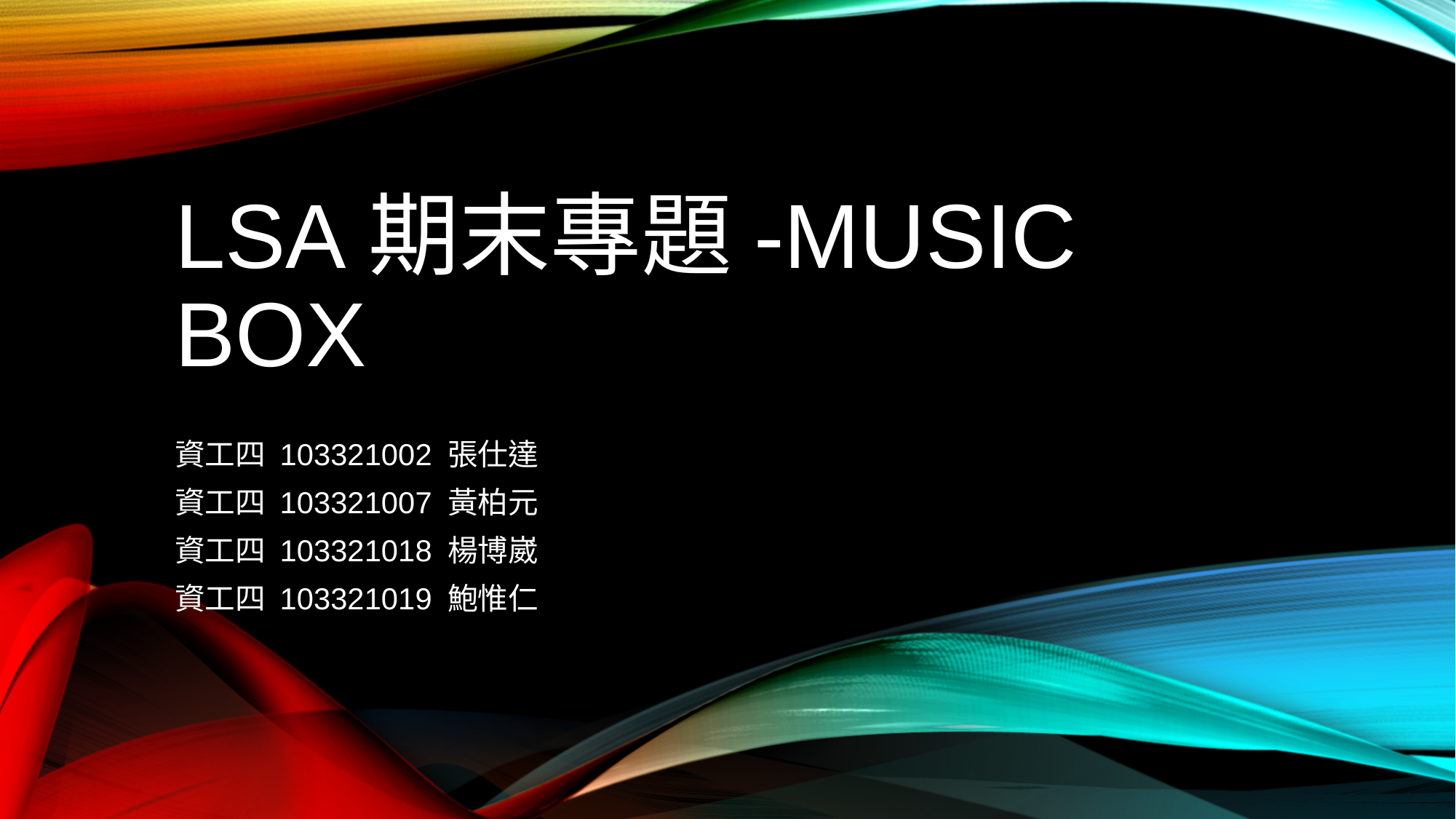

# Lsa期末專題-Music box
資工四 103321002 張仕達
資工四 103321007 黃柏元
資工四 103321018 楊博崴
資工四 103321019 鮑惟仁